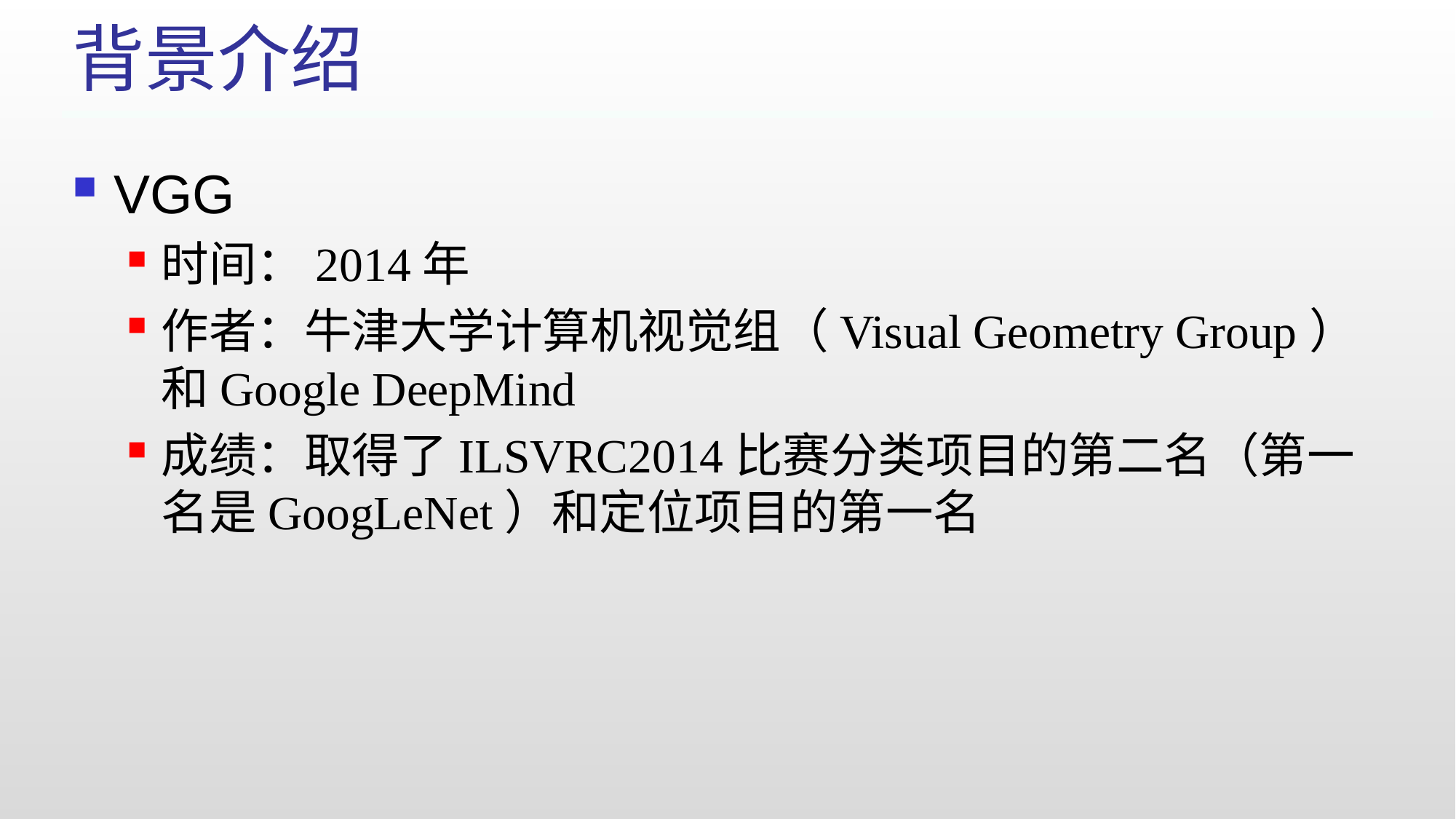

背景介绍
VGG
时间：2014年
作者：牛津大学计算机视觉组（Visual Geometry Group）和Google DeepMind
成绩：取得了ILSVRC2014比赛分类项目的第二名（第一名是GoogLeNet）和定位项目的第一名